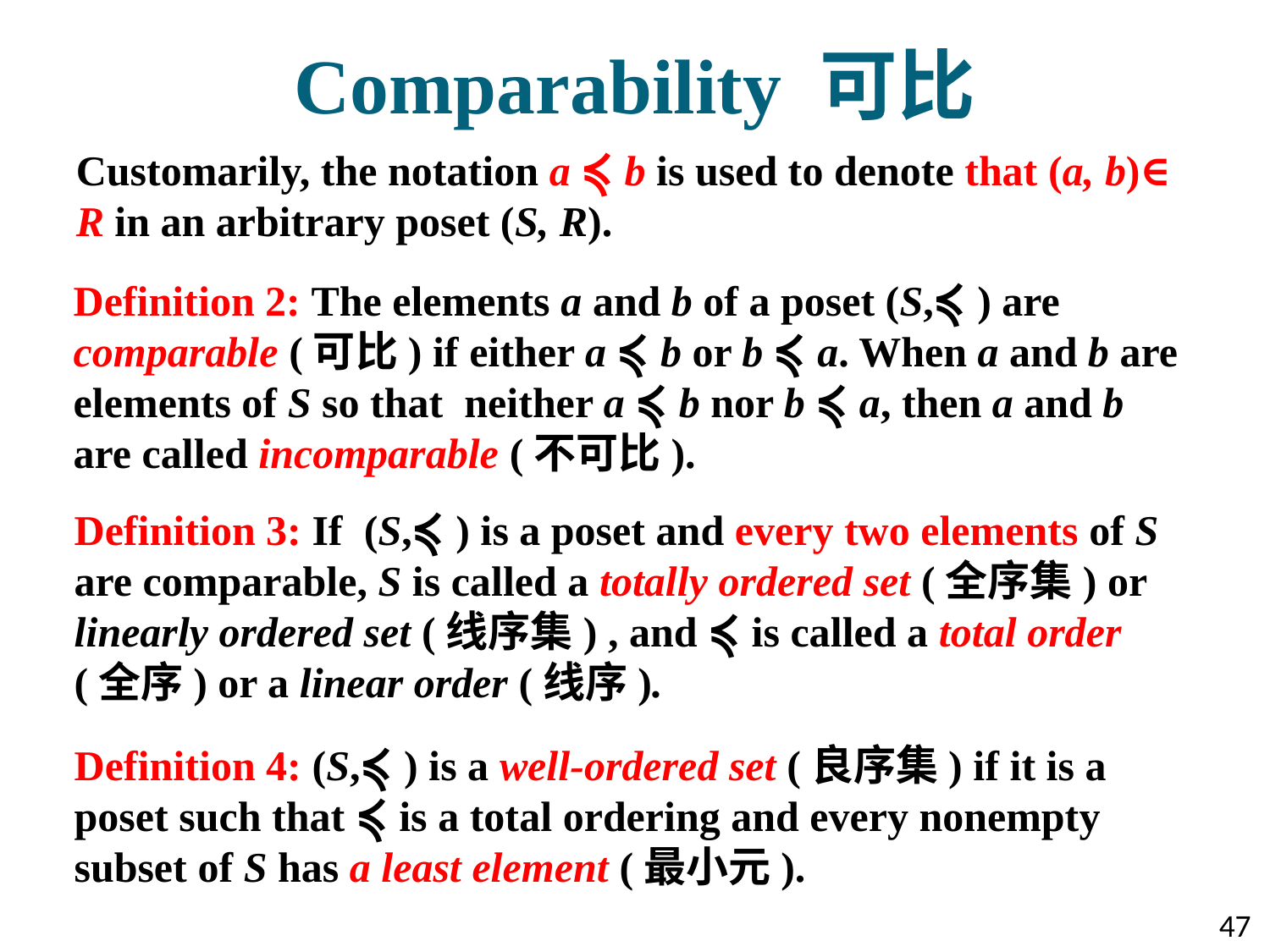

# Comparability 可比
Customarily, the notation a ≼ b is used to denote that (a, b)∈ R in an arbitrary poset (S, R).
Definition 2: The elements a and b of a poset (S,≼ ) are comparable (可比) if either a ≼ b or b ≼ a. When a and b are elements of S so that  neither a ≼ b nor b ≼ a, then a and b are called incomparable (不可比).
Definition 3: If  (S,≼ ) is a poset and every two elements of S are comparable, S is called a totally ordered set (全序集) or linearly ordered set (线序集) , and ≼ is called a total order (全序) or a linear order (线序).
Definition 4: (S,≼ ) is a well-ordered set (良序集) if it is a poset such that ≼ is a total ordering and every nonempty subset of S has a least element (最小元).